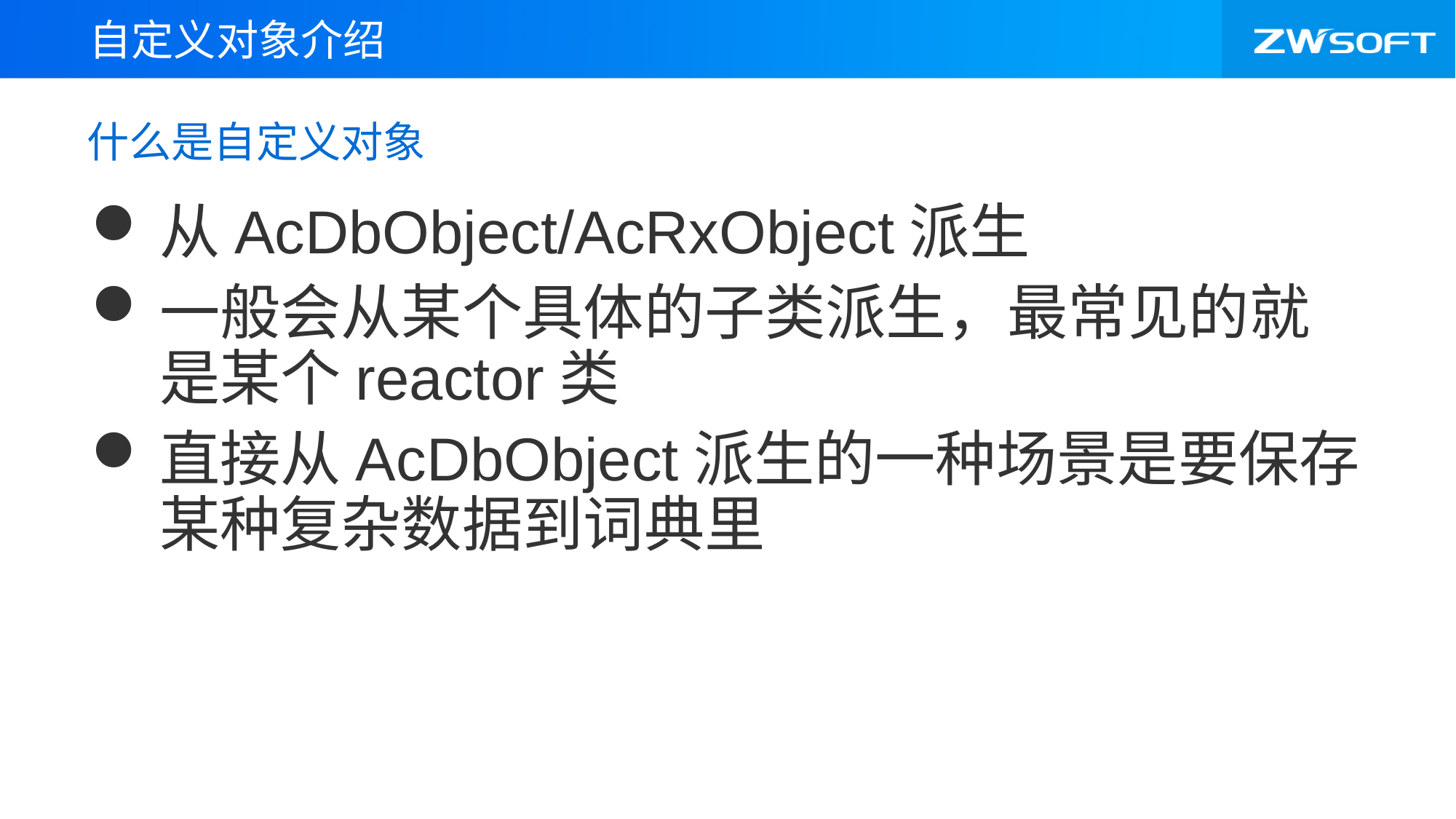

自定义对象介绍
# 什么是自定义对象
从AcDbObject/AcRxObject派生
一般会从某个具体的子类派生，最常见的就是某个reactor类
直接从AcDbObject派生的一种场景是要保存某种复杂数据到词典里